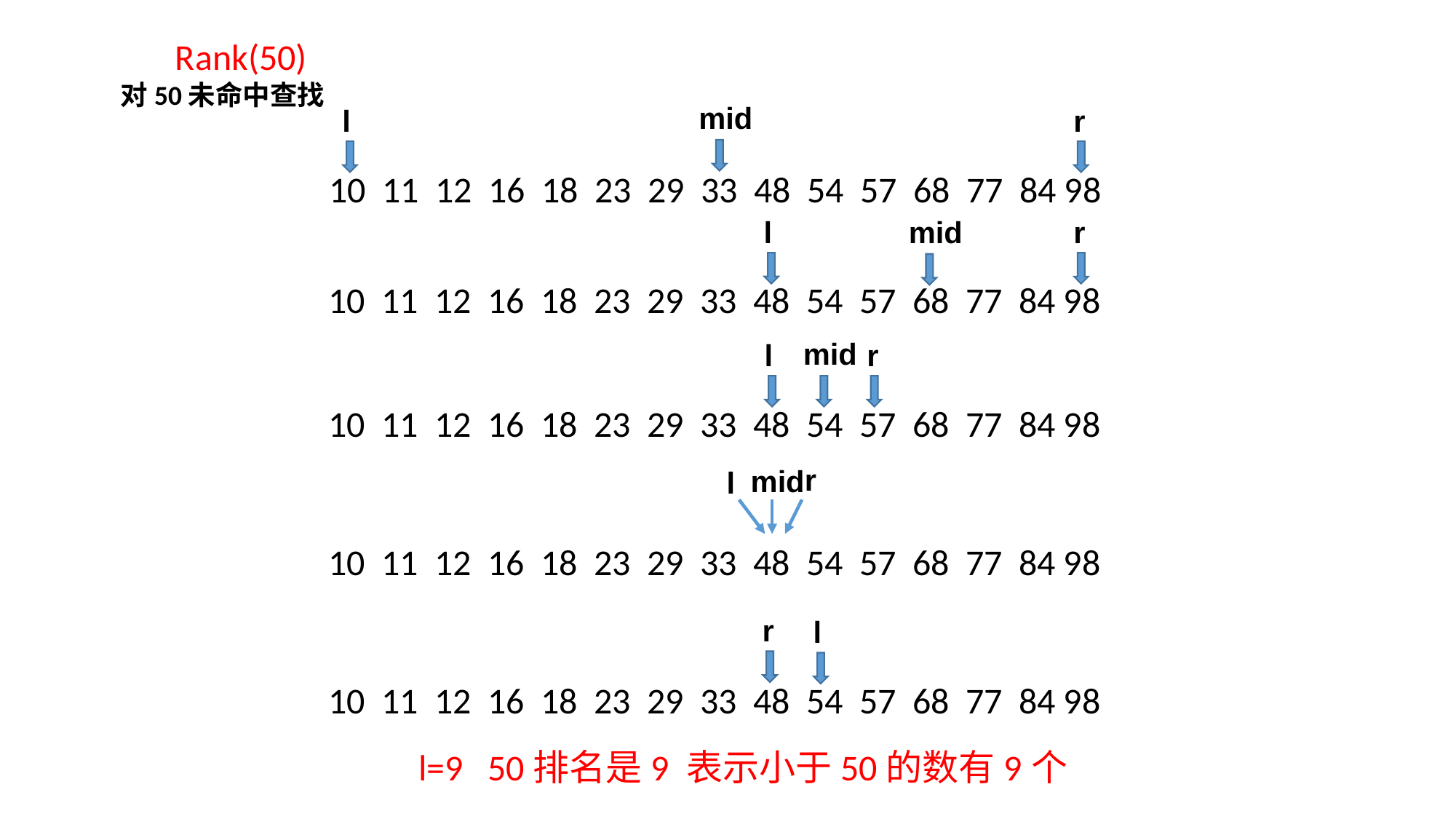

Rank(50)
对50未命中查找
mid

l

r

10  11  12  16  18  23  29  33  48  54  57  68  77  84 98
l

r

mid

10  11  12  16  18  23  29  33  48  54  57  68  77  84 98
mid

l

r

10  11  12  16  18  23  29  33  48  54  57  68  77  84 98
r
mid
l
10  11  12  16  18  23  29  33  48  54  57  68  77  84 98
r

l

10  11  12  16  18  23  29  33  48  54  57  68  77  84 98
l=9   50排名是9 表示小于50的数有9个